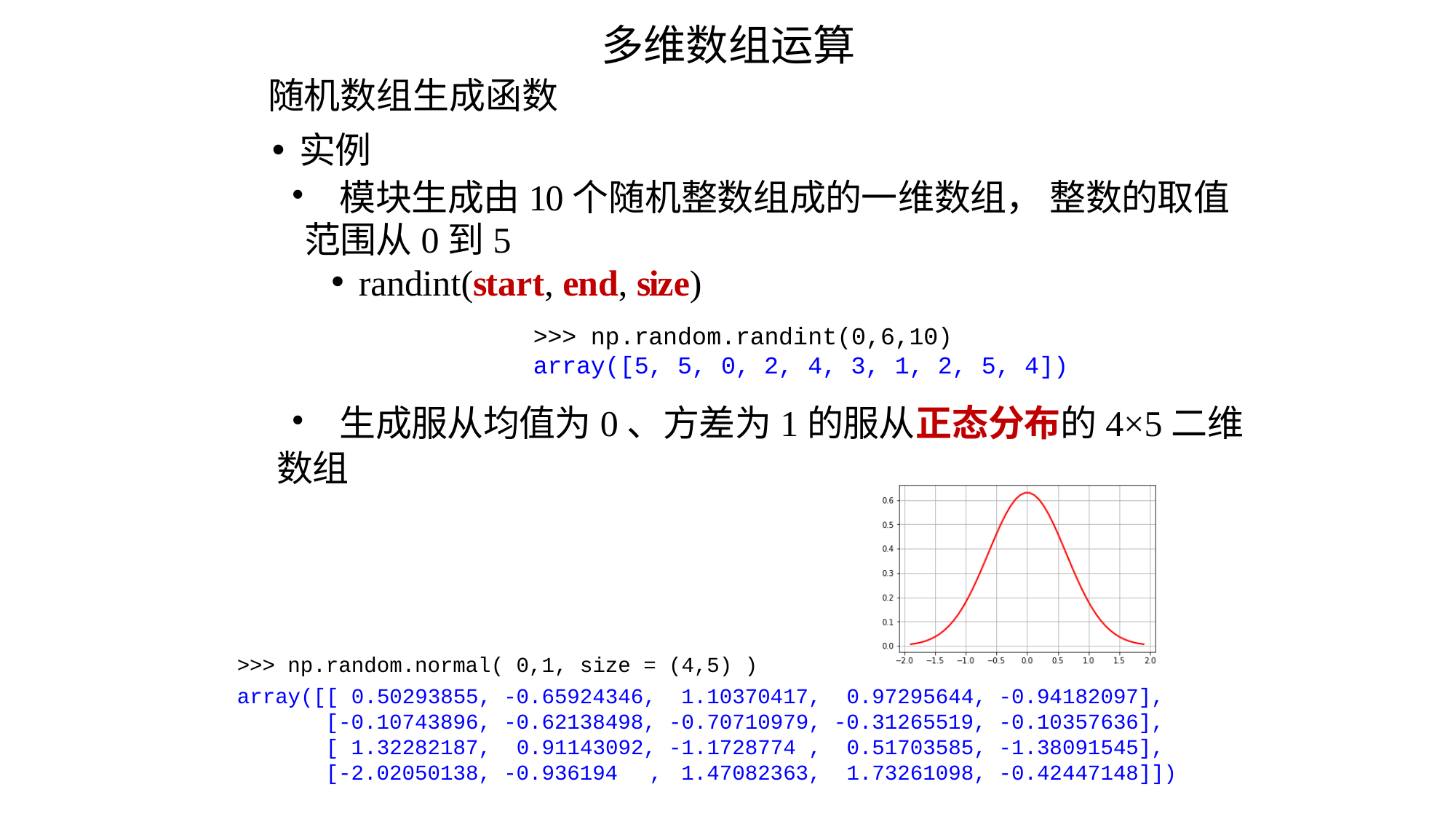

多维数组运算
随机数组生成函数
实例
• 模块生成由10个随机整数组成的一维数组， 整数的取值范围从0到5
randint(start, end, size)

>>> np.random.randint(0,6,10)
array([5, 5, 0, 2, 4, 3, 1, 2, 5, 4])

• 生成服从均值为0、方差为1的服从正态分布的4×5二维数组

| >>> np.random.normal( 0,1, size = |  | (4,5) ) |  |  |
| --- | --- | --- | --- | --- |
| array([[ 0.50293855, | -0.65924346, | 1.10370417, | 0.97295644, | -0.94182097], |
| [-0.10743896, | -0.62138498, | -0.70710979, | -0.31265519, | -0.10357636], |
| [ 1.32282187, | 0.91143092, | -1.1728774 , | 0.51703585, | -1.38091545], |
| [-2.02050138, | -0.936194 , | 1.47082363, | 1.73261098, | -0.42447148]]) |